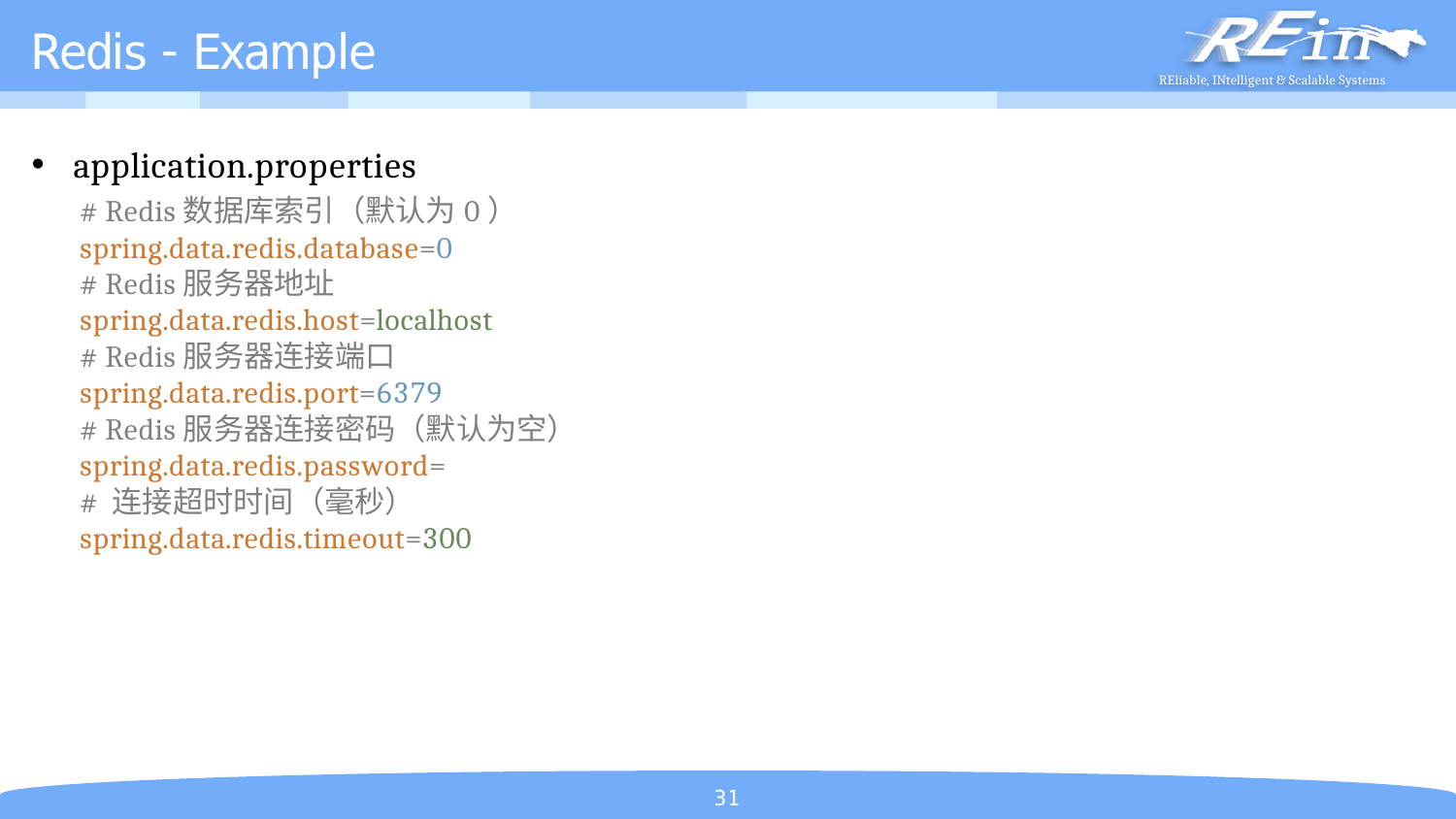

# Redis - Example
application.properties
# Redis数据库索引（默认为0） spring.data.redis.database=0 # Redis服务器地址 spring.data.redis.host=localhost # Redis服务器连接端口 spring.data.redis.port=6379 # Redis服务器连接密码（默认为空） spring.data.redis.password= # 连接超时时间（毫秒） spring.data.redis.timeout=300

31